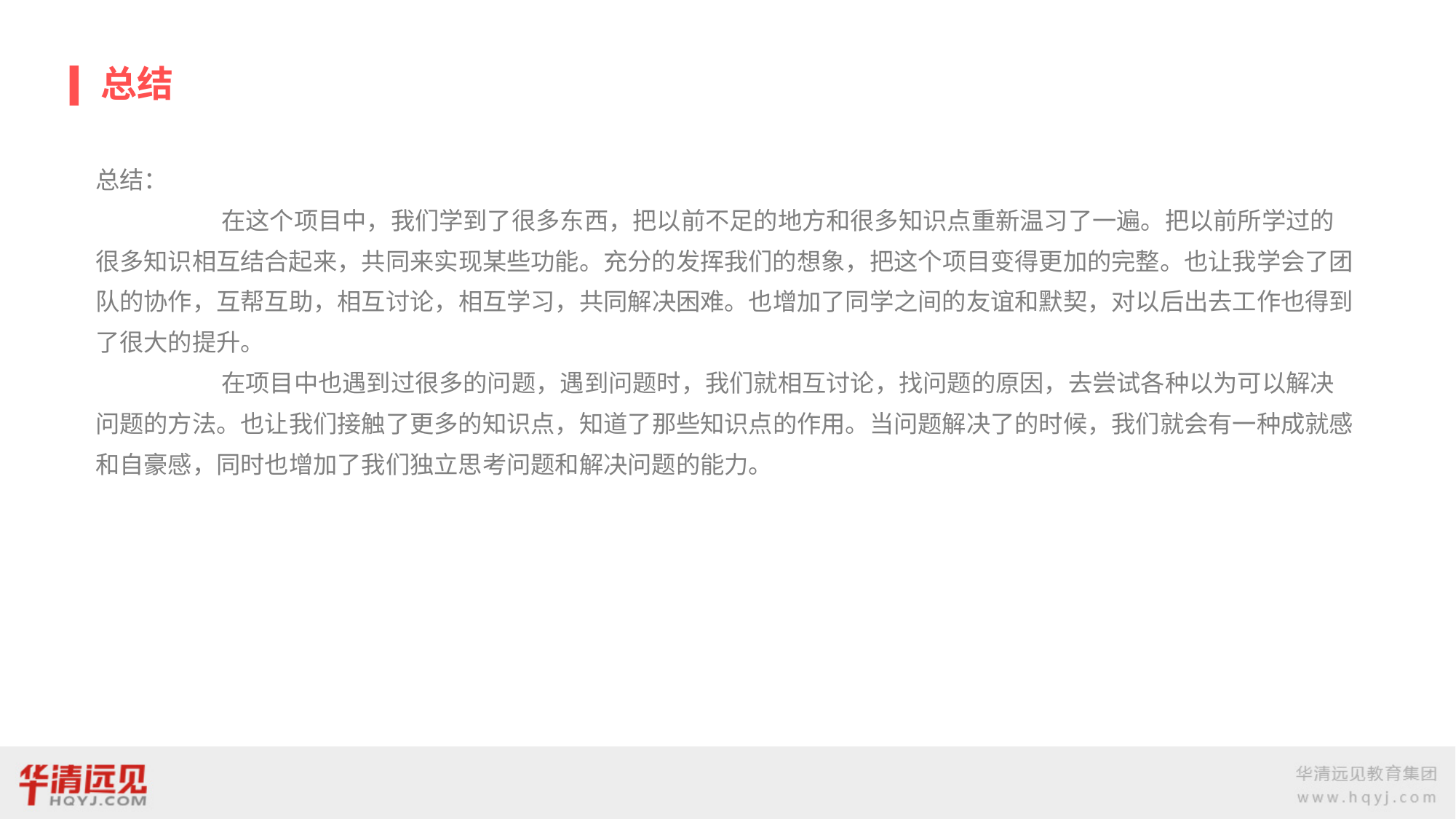

# 总结
总结：
	  在这个项目中，我们学到了很多东西，把以前不足的地方和很多知识点重新温习了一遍。把以前所学过的很多知识相互结合起来，共同来实现某些功能。充分的发挥我们的想象，把这个项目变得更加的完整。也让我学会了团队的协作，互帮互助，相互讨论，相互学习，共同解决困难。也增加了同学之间的友谊和默契，对以后出去工作也得到了很大的提升。
	  在项目中也遇到过很多的问题，遇到问题时，我们就相互讨论，找问题的原因，去尝试各种以为可以解决问题的方法。也让我们接触了更多的知识点，知道了那些知识点的作用。当问题解决了的时候，我们就会有一种成就感和自豪感，同时也增加了我们独立思考问题和解决问题的能力。